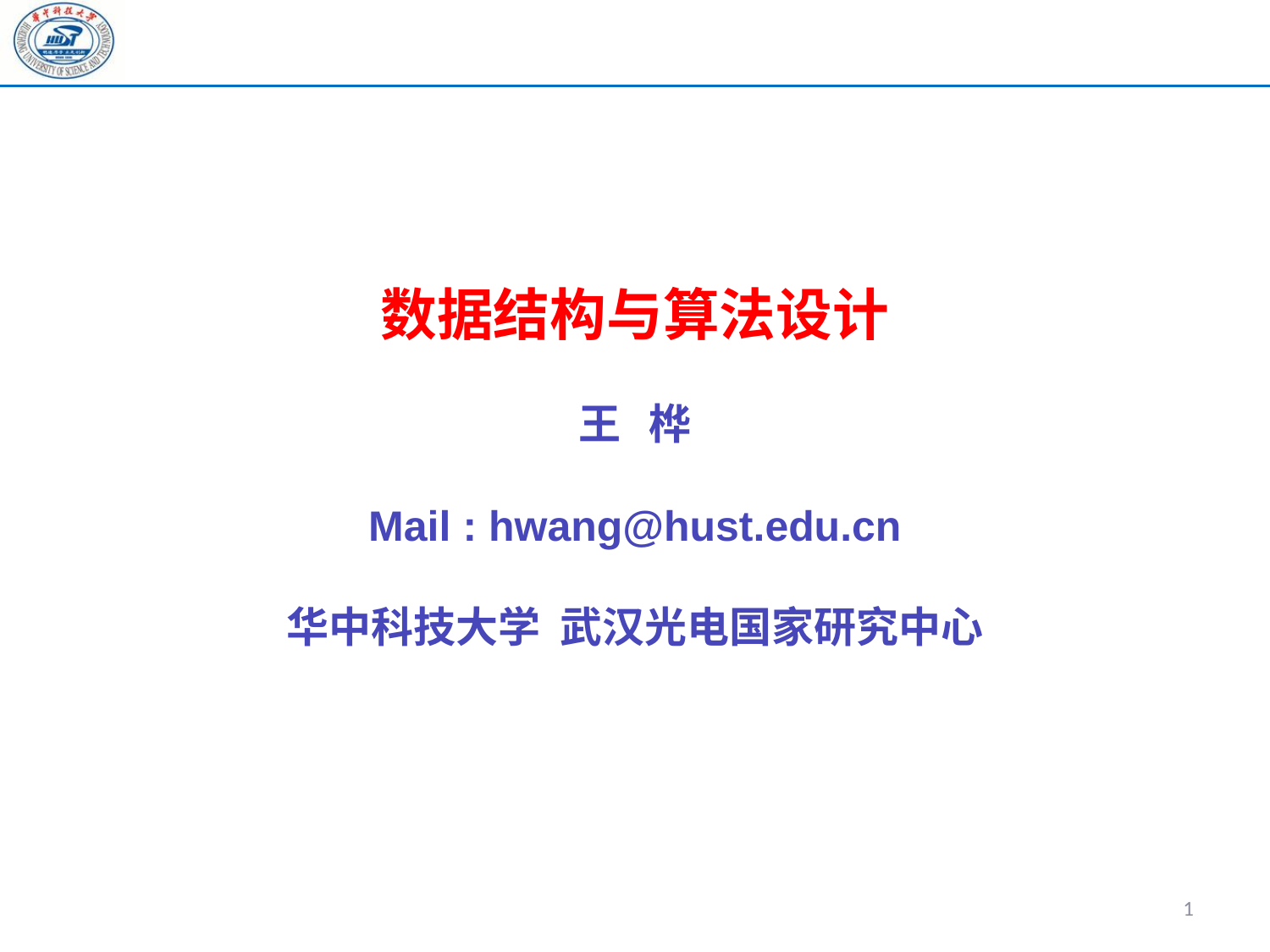

数据结构与算法设计
王   桦
Mail : hwang@hust.edu.cn
华中科技大学  武汉光电国家研究中心
1